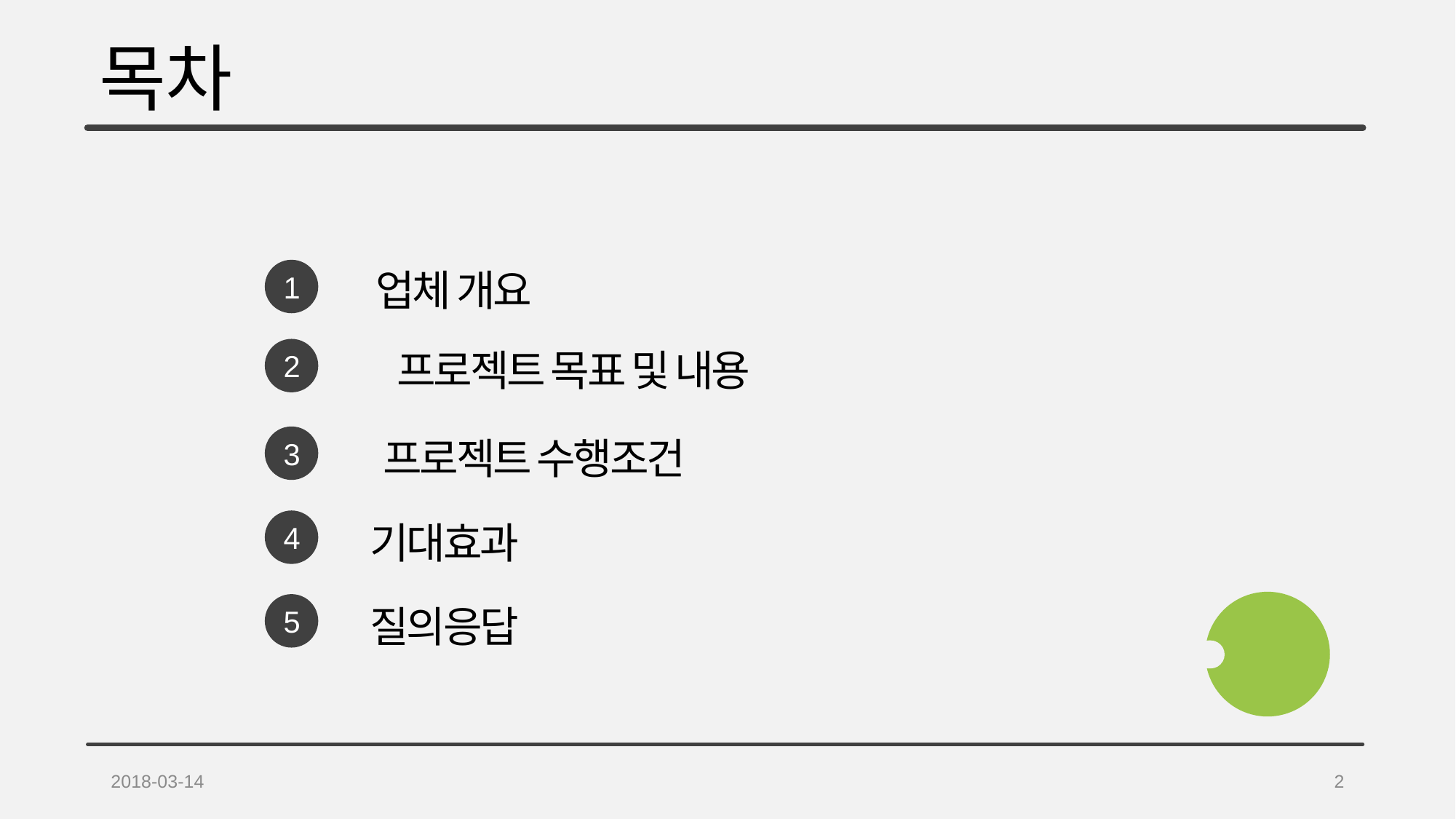

목차
업체 개요
1
프로젝트 목표 및 내용
2
3
프로젝트 수행조건
4
기대효과

5
질의응답
2018-03-14
2